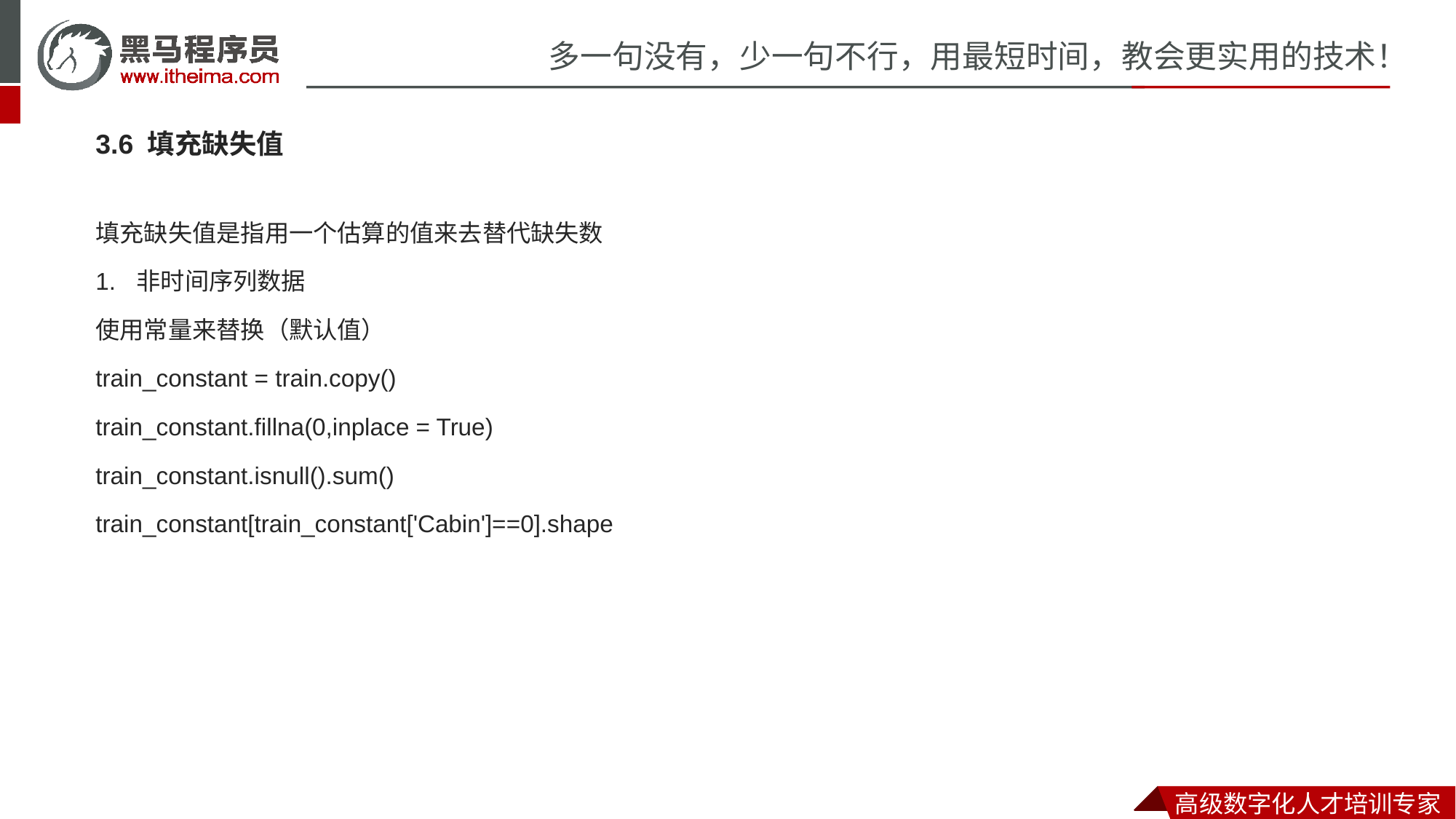

3.6 填充缺失值
填充缺失值是指用一个估算的值来去替代缺失数
非时间序列数据
使用常量来替换（默认值）
train_constant = train.copy()
train_constant.fillna(0,inplace = True)
train_constant.isnull().sum()
train_constant[train_constant['Cabin']==0].shape